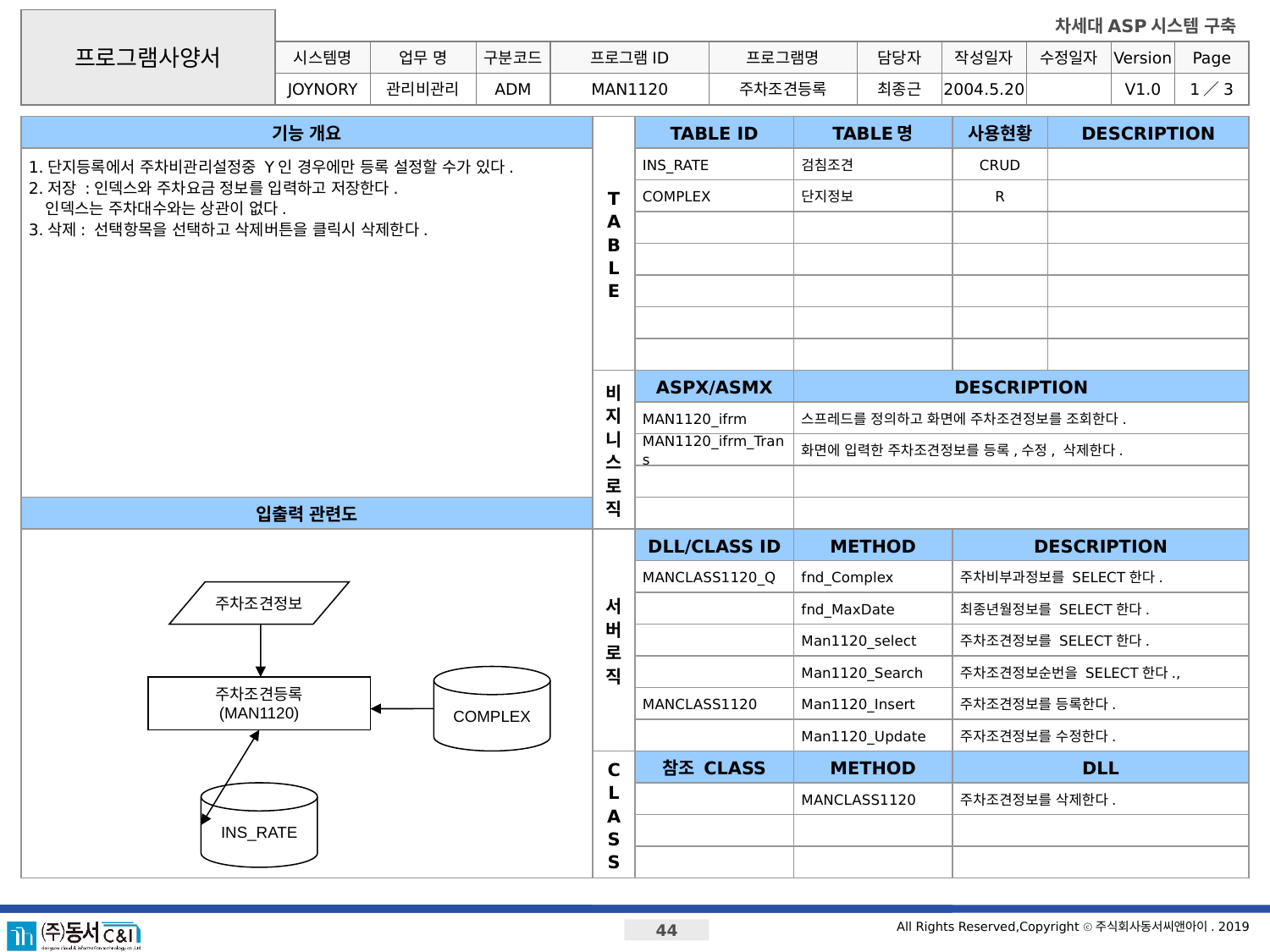

프로그램사양서
시스템명
업무 명
구분코드
프로그램ID
프로그램명
JOYNORY
관리비관리
ADM
MAN1120
주차조견등록
최종근
2004.5.20

V1.0
1／3
기능 개요
T
A
B
L
E
TABLE ID
TABLE명
사용현황
DESCRIPTION
1.단지등록에서 주차비관리설정중 Y인 경우에만 등록 설정할 수가 있다.
2.저장 :인덱스와 주차요금 정보를 입력하고 저장한다.
   인덱스는 주차대수와는 상관이 없다.
3.삭제: 선택항목을 선택하고 삭제버튼을 클릭시 삭제한다.

INS_RATE
검침조견
CRUD

COMPLEX
단지정보
R

비지니스로직
ASPX/ASMX
DESCRIPTION
MAN1120_ifrm
스프레드를 정의하고 화면에 주차조견정보를 조회한다.
MAN1120_ifrm_Trans
화면에 입력한 주차조견정보를 등록,수정, 삭제한다.

입출력 관련도

서버로직
DLL/CLASS ID
METHOD
DESCRIPTION
MANCLASS1120_Q
fnd_Complex
주차비부과정보를 SELECT한다.
주차조견정보

fnd_MaxDate
최종년월정보를 SELECT한다.

Man1120_select
주차조견정보를 SELECT한다.

Man1120_Search
주차조견정보순번을 SELECT한다.,
COMPLEX
주차조견등록
(MAN1120)
MANCLASS1120
Man1120_Insert
주차조견정보를 등록한다.

Man1120_Update
주자조견정보를 수정한다.
C
L
A
S
S
참조 CLASS
METHOD
DLL
INS_RATE

MANCLASS1120

주차조견정보를 삭제한다.